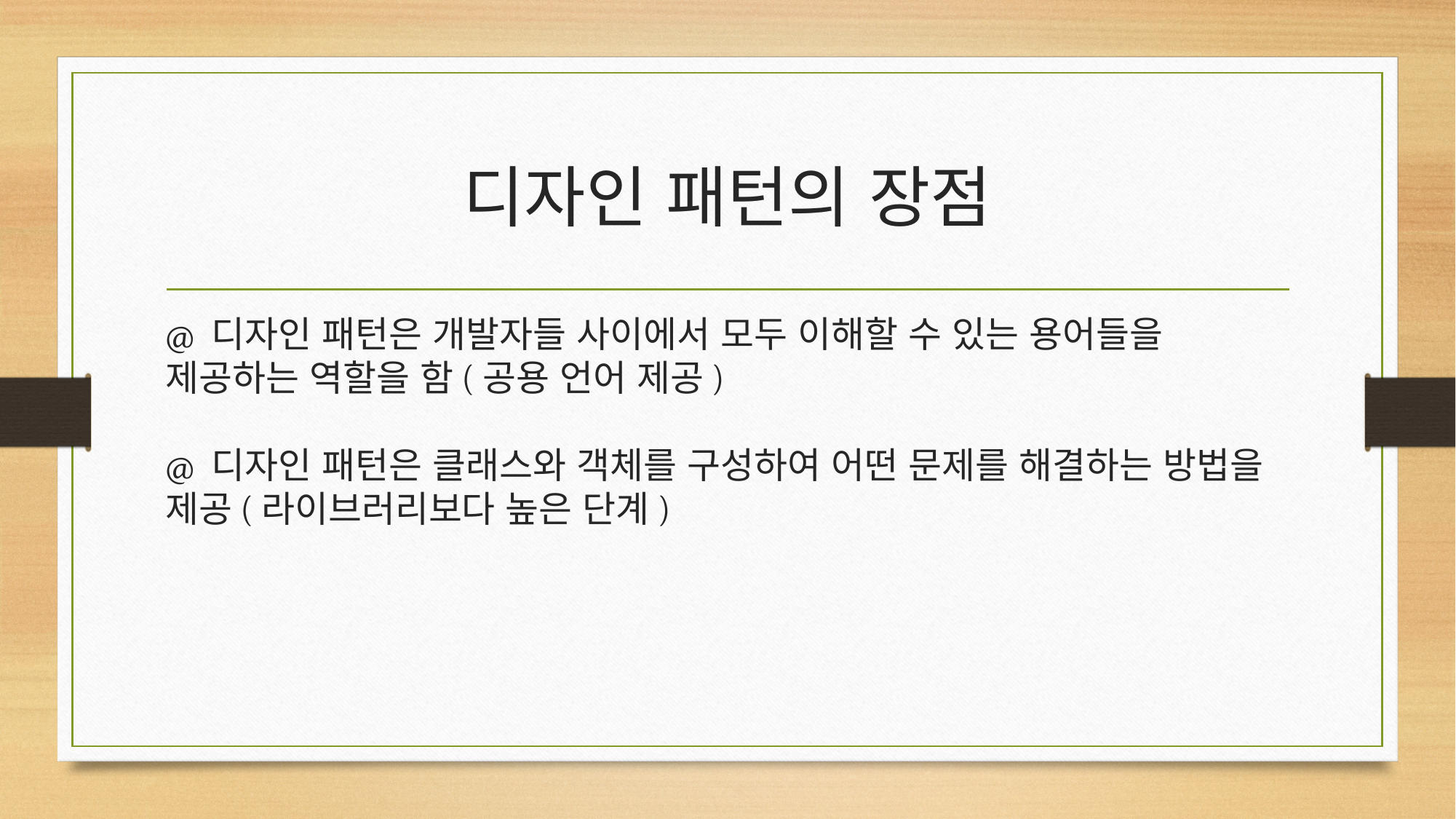

# 디자인 패턴의 장점
@ 디자인 패턴은 개발자들 사이에서 모두 이해할 수 있는 용어들을 제공하는 역할을 함(공용 언어 제공)
@ 디자인 패턴은 클래스와 객체를 구성하여 어떤 문제를 해결하는 방법을 제공(라이브러리보다 높은 단계)